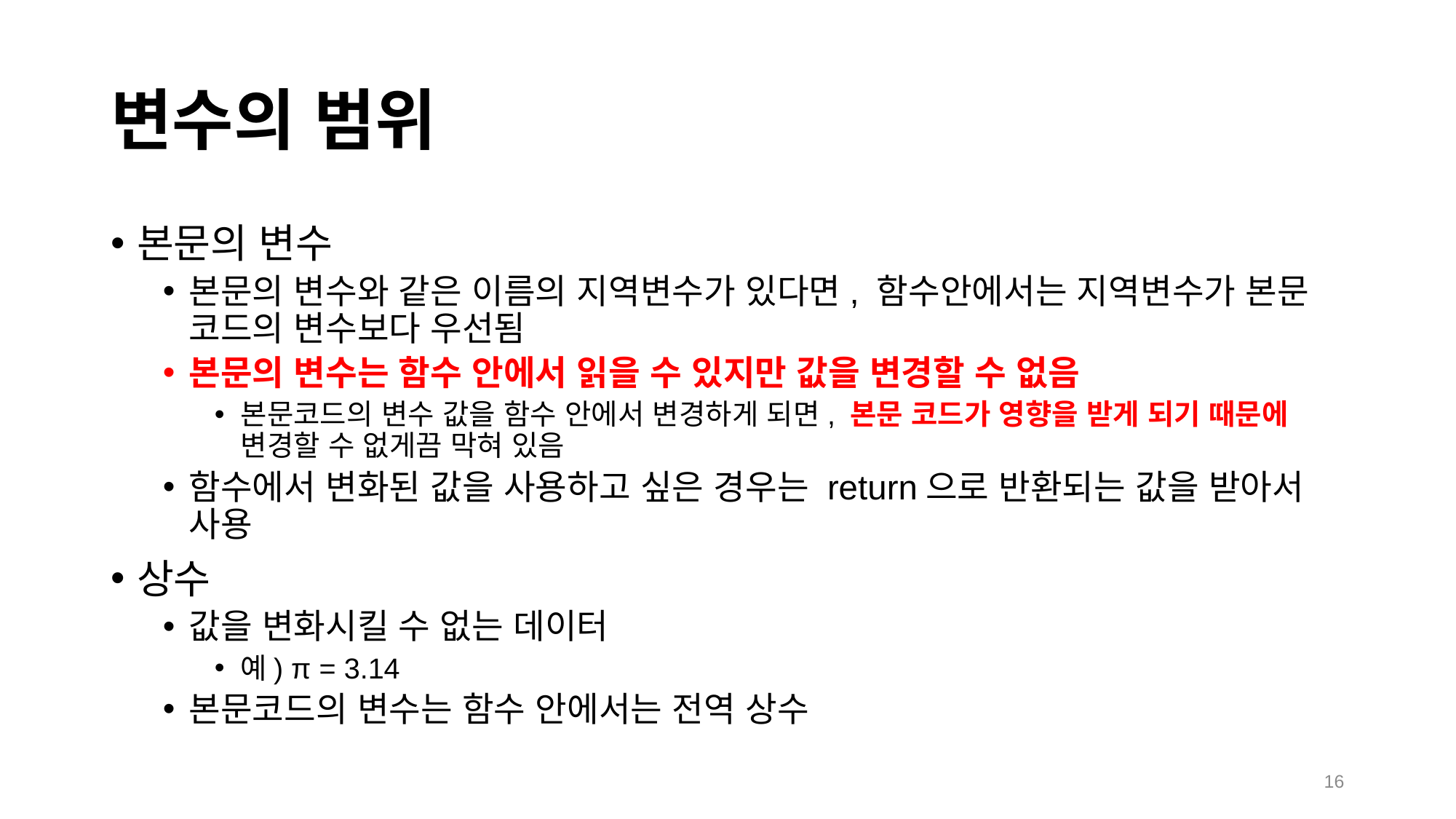

# 변수의 범위
본문의 변수
본문의 변수와 같은 이름의 지역변수가 있다면, 함수안에서는 지역변수가 본문 코드의 변수보다 우선됨
본문의 변수는 함수 안에서 읽을 수 있지만 값을 변경할 수 없음
본문코드의 변수 값을 함수 안에서 변경하게 되면, 본문 코드가 영향을 받게 되기 때문에 변경할 수 없게끔 막혀 있음
함수에서 변화된 값을 사용하고 싶은 경우는 return으로 반환되는 값을 받아서 사용
상수
값을 변화시킬 수 없는 데이터
예) π = 3.14
본문코드의 변수는 함수 안에서는 전역 상수

16